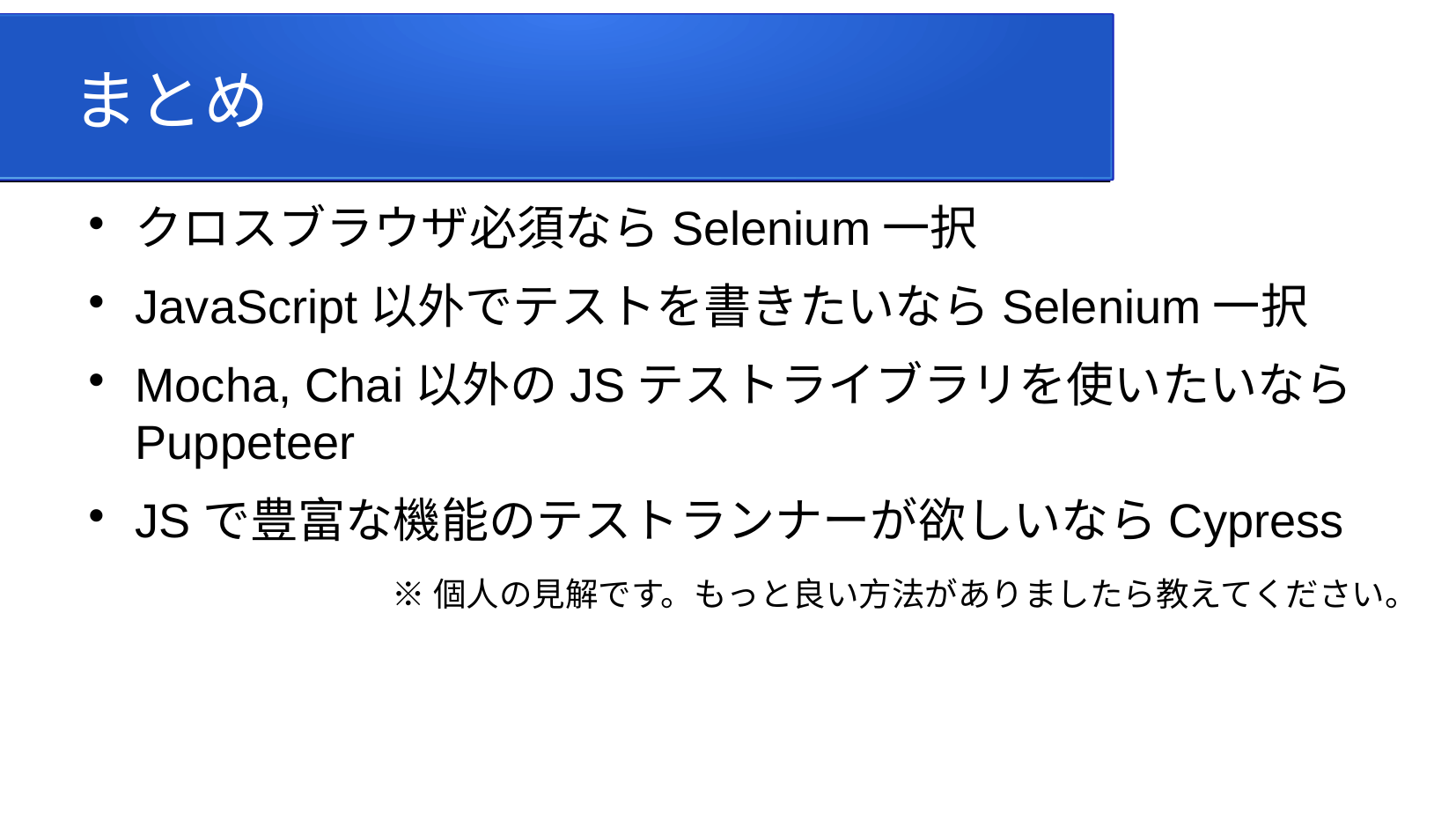

まとめ
クロスブラウザ必須ならSelenium一択
JavaScript以外でテストを書きたいならSelenium一択
Mocha, Chai以外のJSテストライブラリを使いたいならPuppeteer
JSで豊富な機能のテストランナーが欲しいならCypress
※個人の見解です。もっと良い方法がありましたら教えてください。